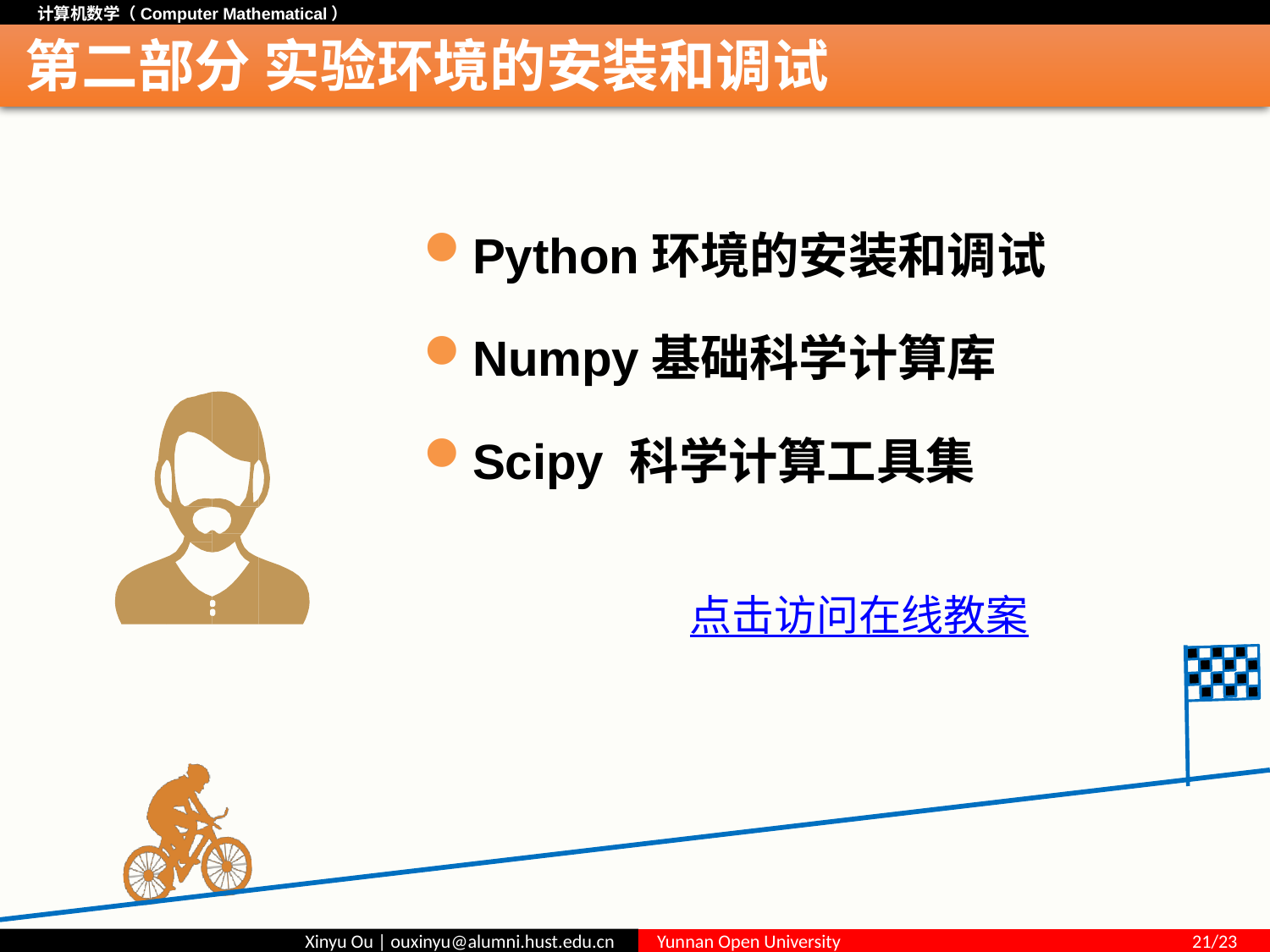

# 第二部分 实验环境的安装和调试
Python环境的安装和调试
Numpy基础科学计算库
Scipy 科学计算工具集

点击访问在线教案